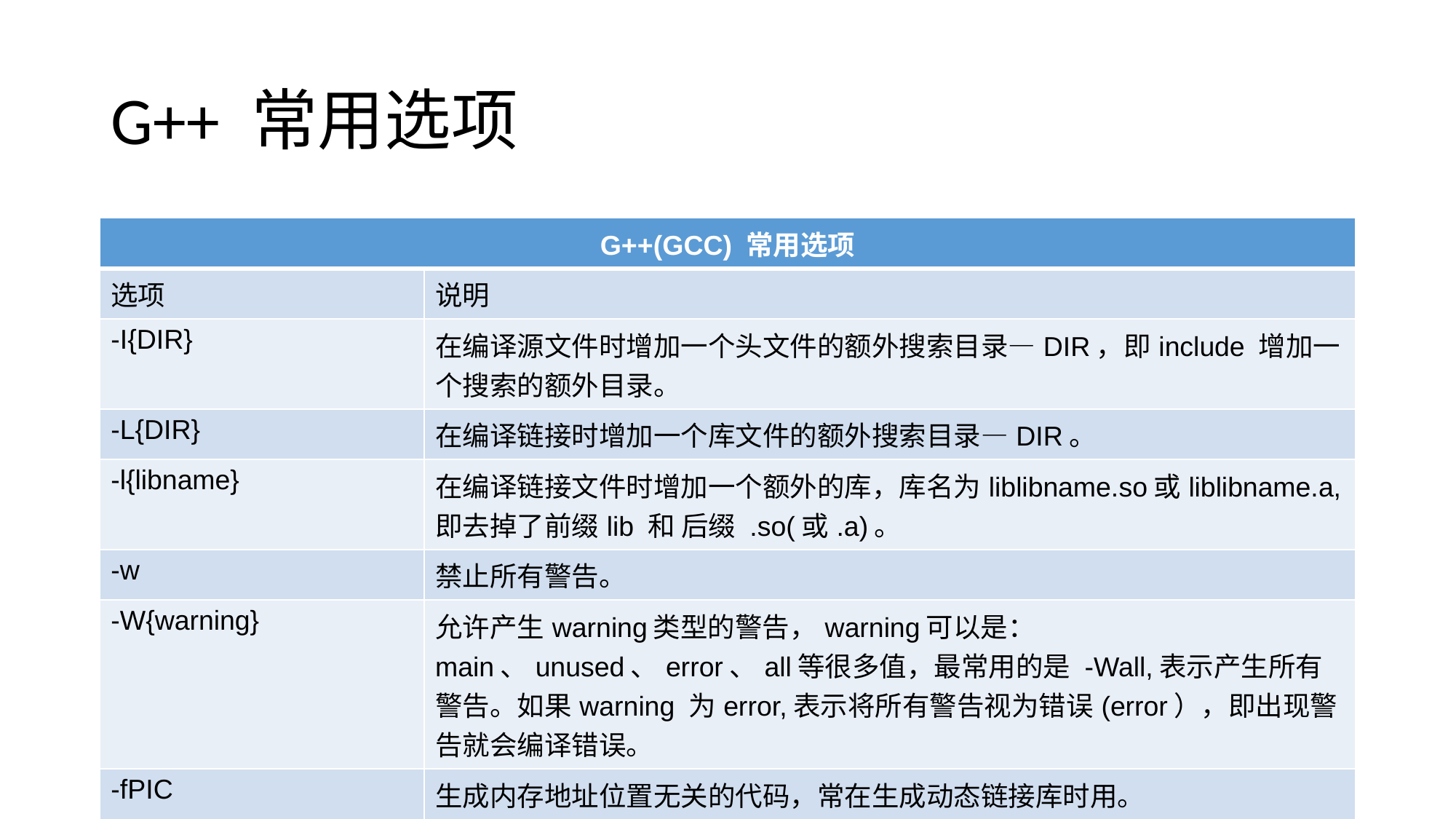

# G++ 常用选项
| G++(GCC) 常用选项 |  |
| --- | --- |
| 选项 | 说明 |
| -I{DIR} | 在编译源文件时增加一个头文件的额外搜索目录—DIR，即include 增加一个搜索的额外目录。 |
| -L{DIR} | 在编译链接时增加一个库文件的额外搜索目录—DIR。 |
| -l{libname} | 在编译链接文件时增加一个额外的库，库名为liblibname.so或liblibname.a,即去掉了前缀lib 和 后缀 .so(或.a)。 |
| -w | 禁止所有警告。 |
| -W{warning} | 允许产生warning类型的警告，warning可以是：main、unused、error、all等很多值，最常用的是 -Wall,表示产生所有警告。如果warning 为error,表示将所有警告视为错误(error），即出现警告就会编译错误。 |
| -fPIC | 生成内存地址位置无关的代码，常在生成动态链接库时用。 |
| -shared | 链接时生成动态链接库。 |